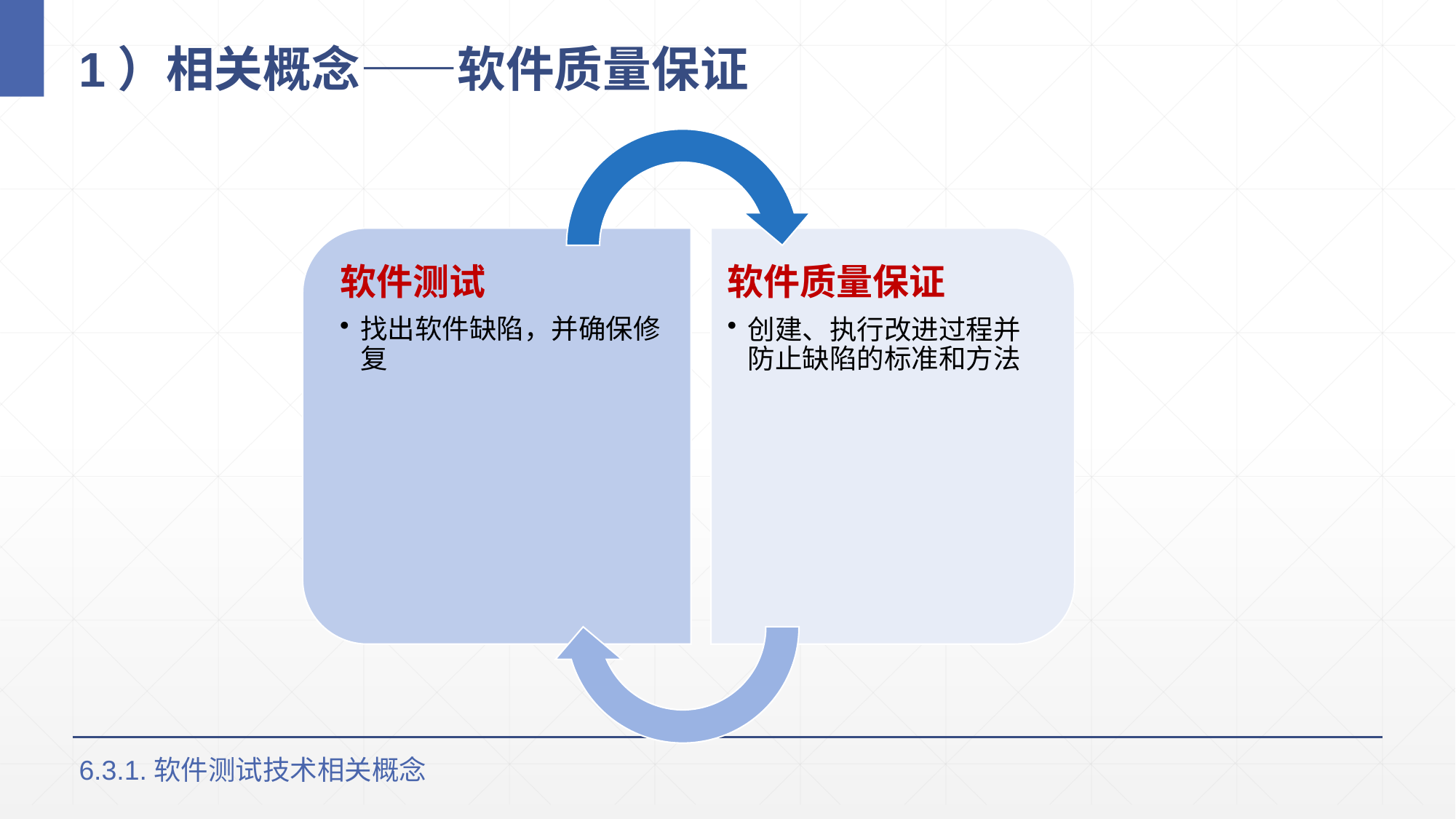

# 1）相关概念——软件质量保证
软件测试
找出软件缺陷，并确保修复
软件质量保证
创建、执行改进过程并防止缺陷的标准和方法
6.3.1.软件测试技术相关概念